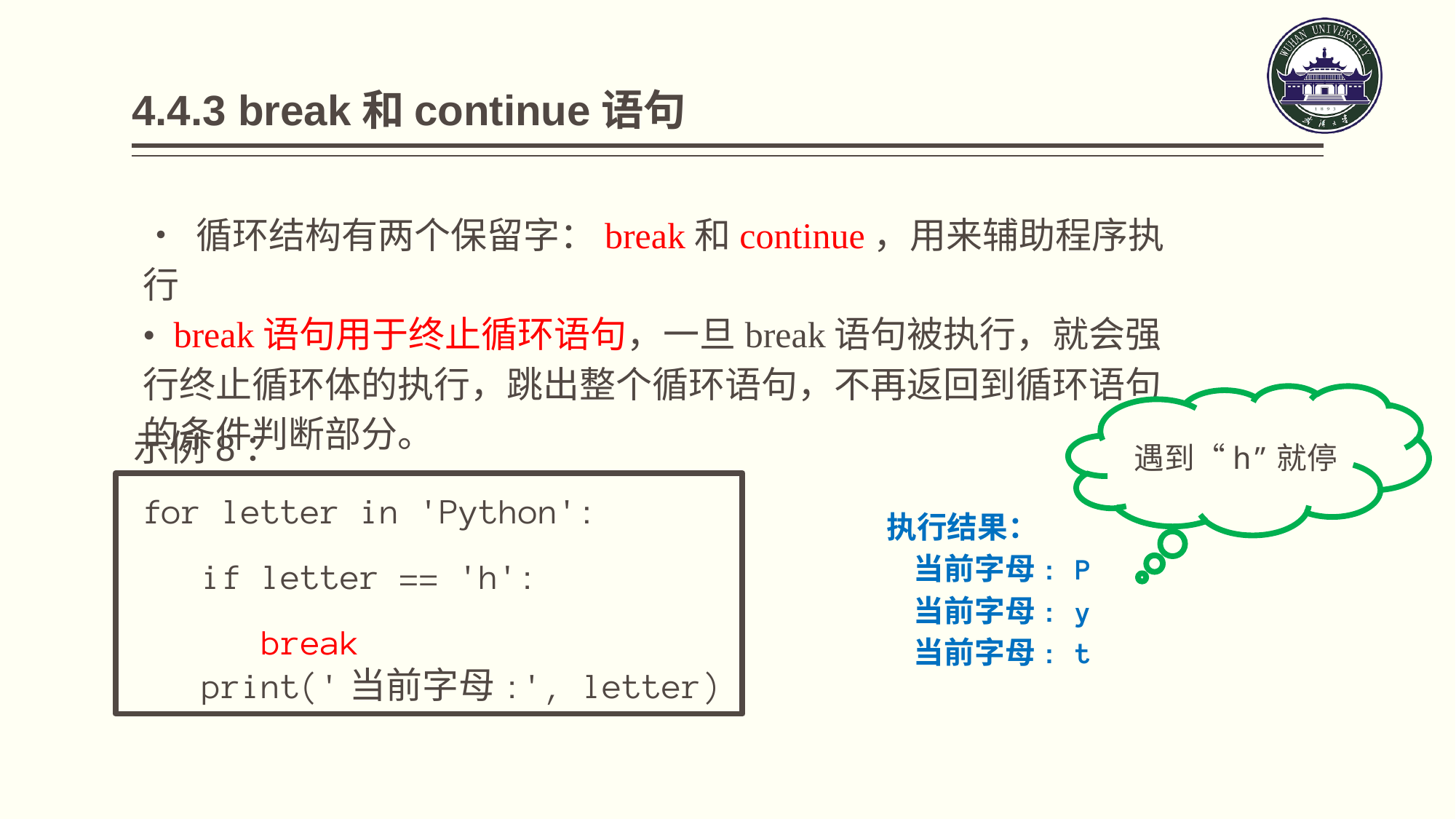

# 4.4.3 break和continue语句
• 循环结构有两个保留字：break和continue，用来辅助程序执行
•  break语句用于终止循环语句，一旦break语句被执行，就会强行终止循环体的执行，跳出整个循环语句，不再返回到循环语句的条件判断部分。
遇到“h”就停
示例8：
for letter in 'Python':
   if letter == 'h':
      break
   print('当前字母:', letter)

执行结果：
当前字母: P
当前字母: y
当前字母: t